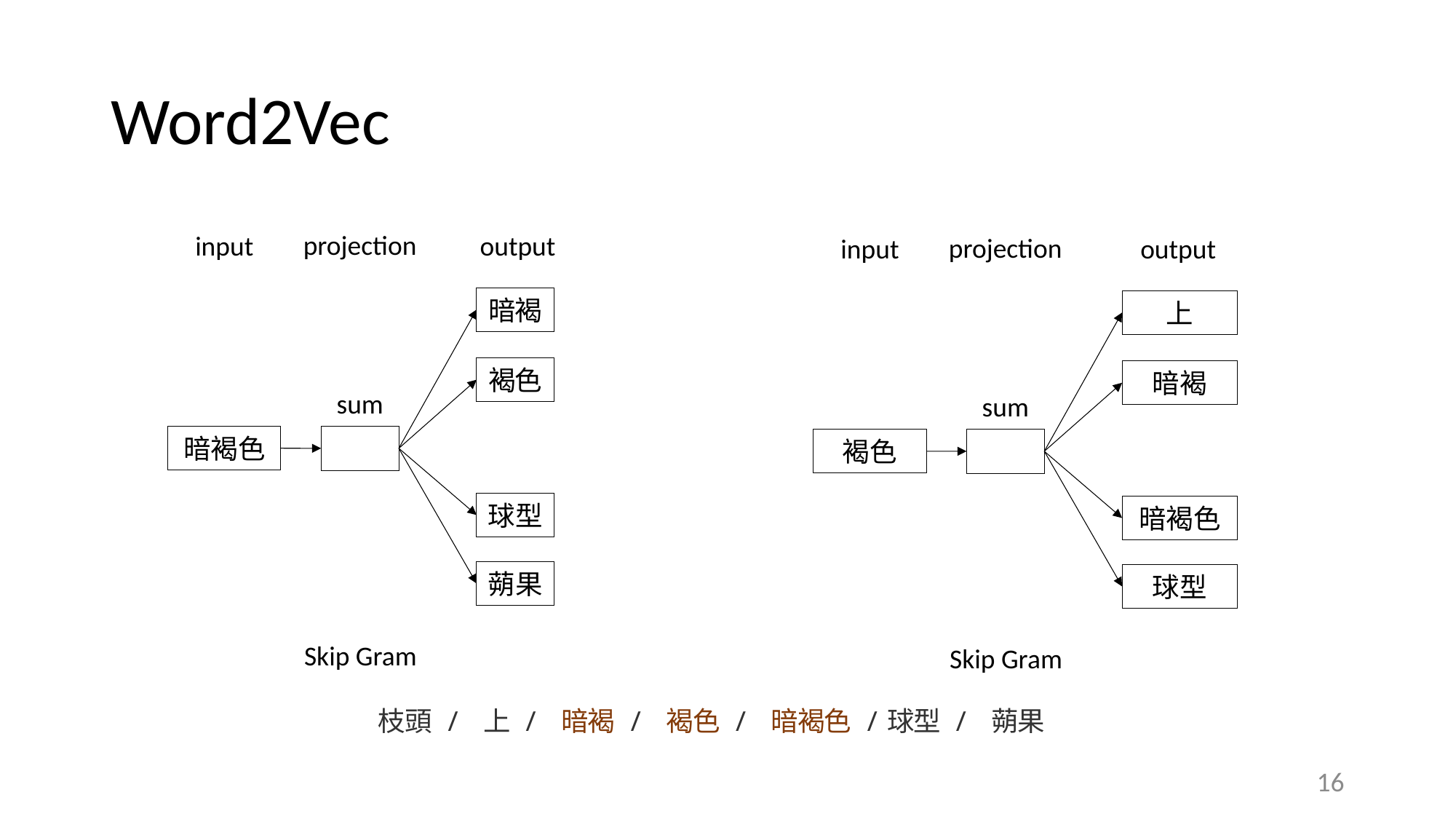

# Word2Vec
projection
output
input
projection
output
input
暗褐
上
褐色
暗褐
sum
sum

暗褐色

褐色
球型
暗褐色
蒴果
球型
Skip Gram
Skip Gram
枝頭 / 上 / 暗褐 / 褐色 / 暗褐色 /球型 / 蒴果
16